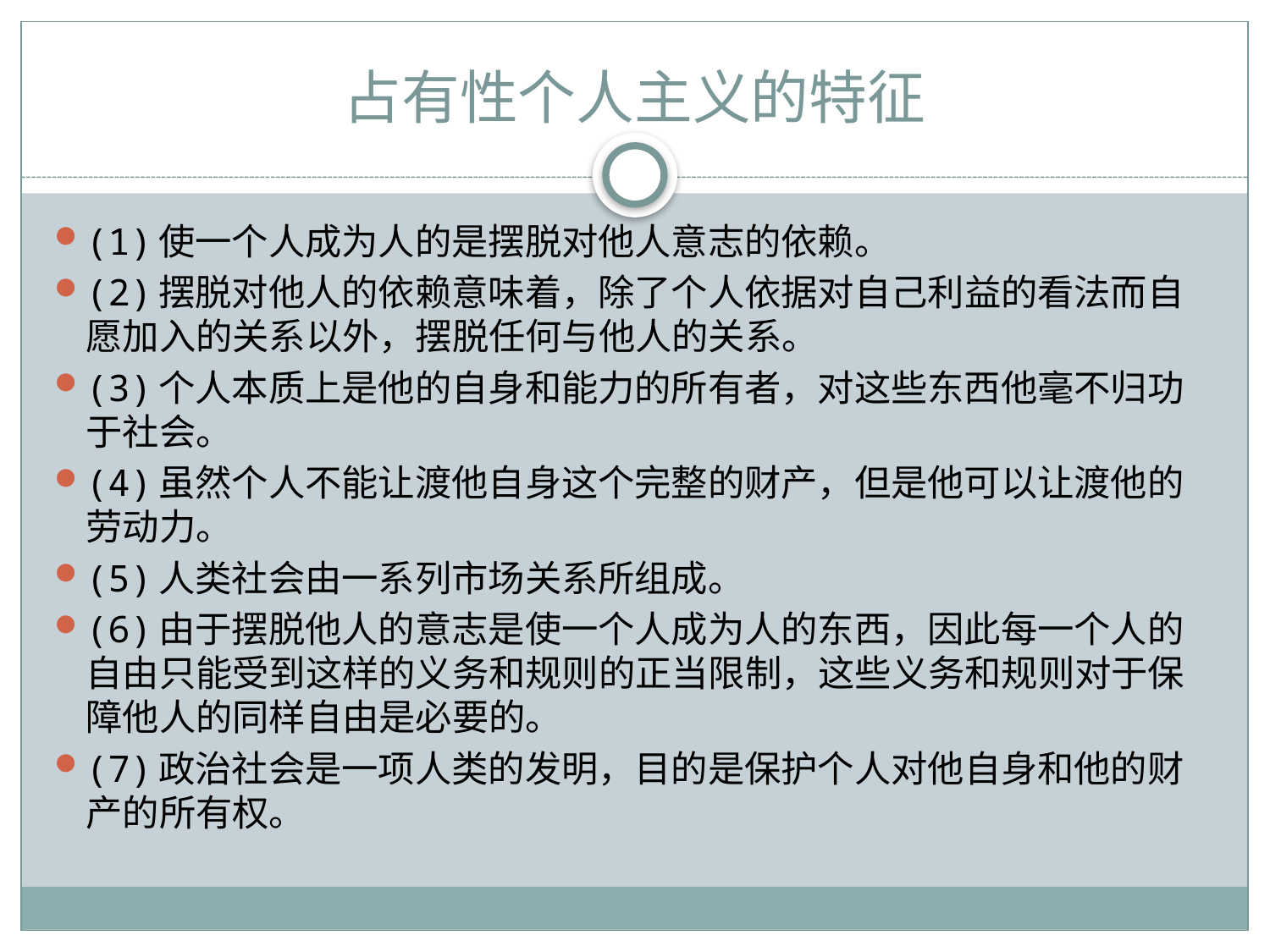

# 占有性个人主义的特征
(1)使一个人成为人的是摆脱对他人意志的依赖。
(2)摆脱对他人的依赖意味着，除了个人依据对自己利益的看法而自愿加入的关系以外，摆脱任何与他人的关系。
(3)个人本质上是他的自身和能力的所有者，对这些东西他毫不归功于社会。
(4)虽然个人不能让渡他自身这个完整的财产，但是他可以让渡他的劳动力。
(5)人类社会由一系列市场关系所组成。
(6)由于摆脱他人的意志是使一个人成为人的东西，因此每一个人的自由只能受到这样的义务和规则的正当限制，这些义务和规则对于保障他人的同样自由是必要的。
(7)政治社会是一项人类的发明，目的是保护个人对他自身和他的财产的所有权。